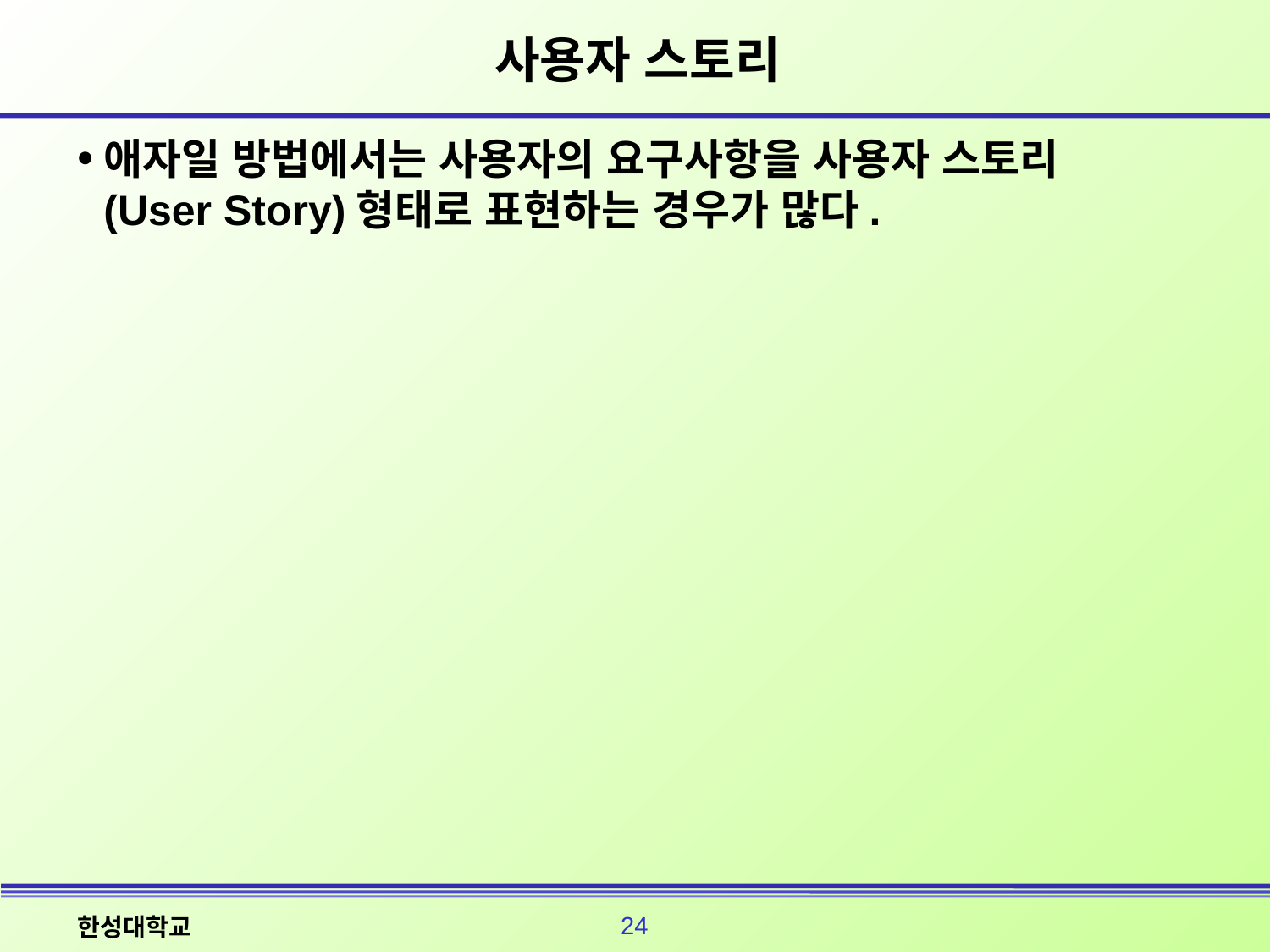

# 사용자 스토리
애자일 방법에서는 사용자의 요구사항을 사용자 스토리(User Story)형태로 표현하는 경우가 많다.